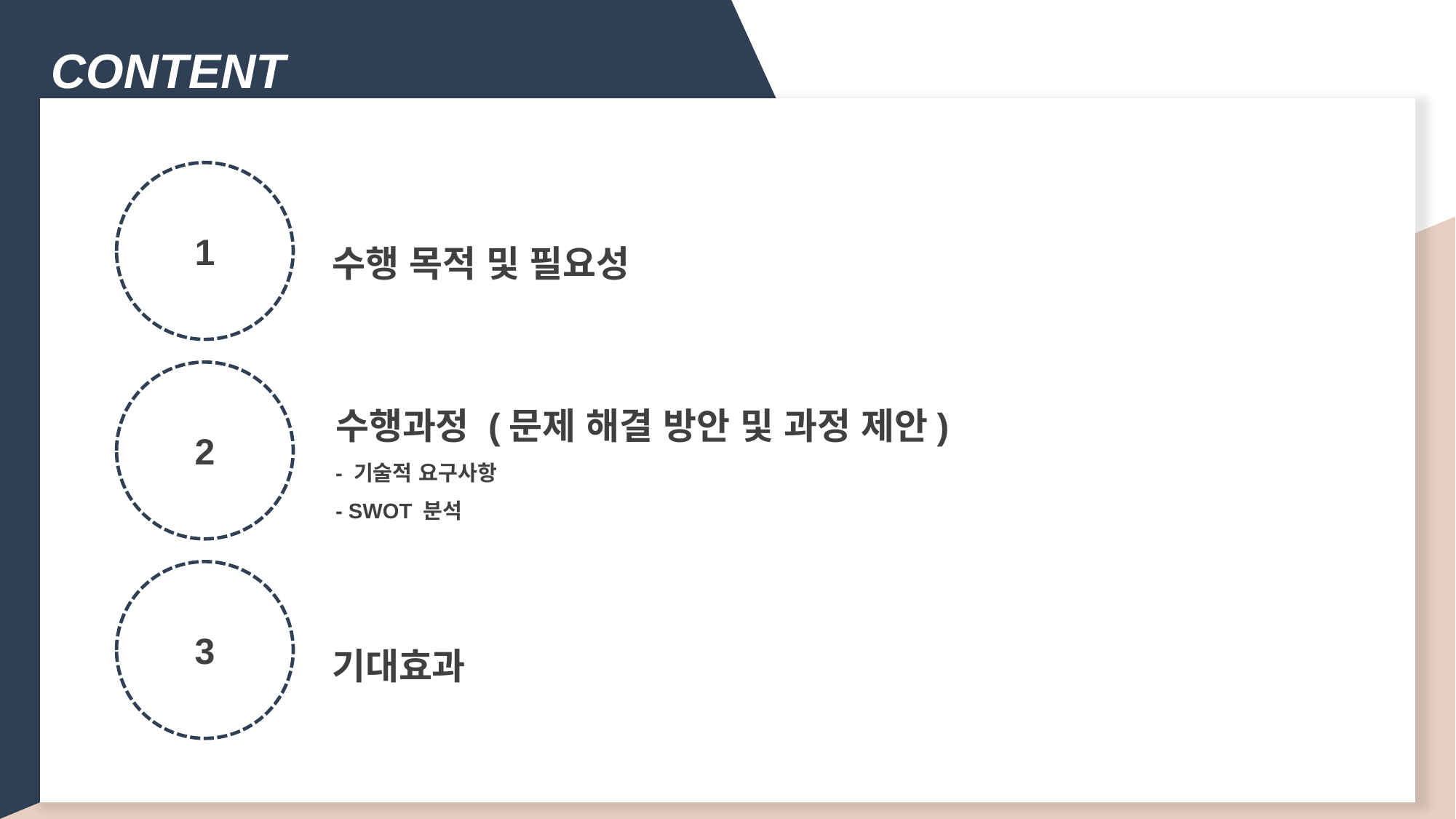

CONTENT
1
수행 목적 및 필요성
2
수행과정 (문제 해결 방안 및 과정 제안)
- 기술적 요구사항
- SWOT 분석
3
기대효과